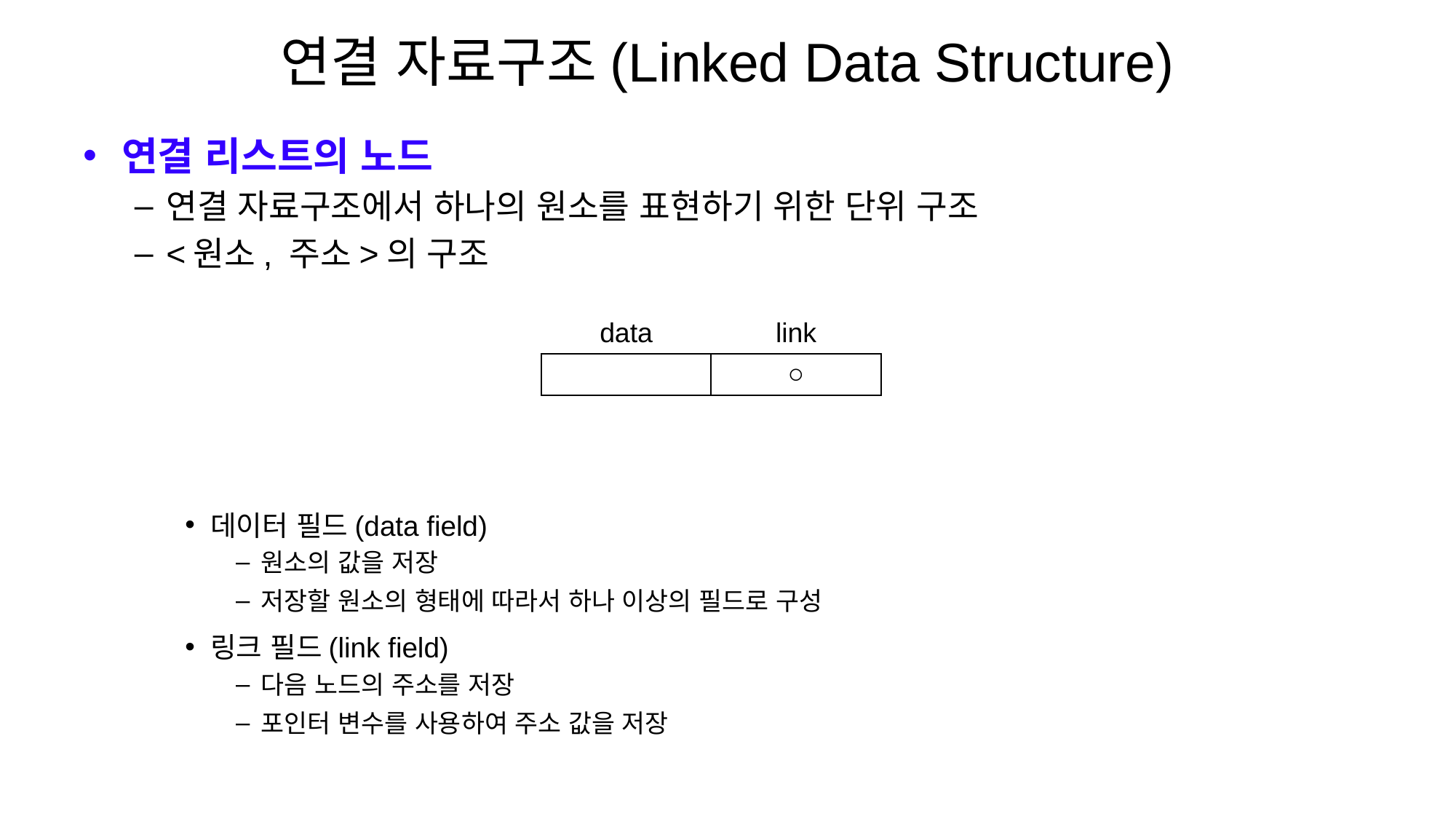

# 연결 자료구조(Linked Data Structure)
연결 리스트의 노드
연결 자료구조에서 하나의 원소를 표현하기 위한 단위 구조
<원소, 주소>의 구조

데이터 필드(data field)
원소의 값을 저장
저장할 원소의 형태에 따라서 하나 이상의 필드로 구성
링크 필드(link field)
다음 노드의 주소를 저장
포인터 변수를 사용하여 주소 값을 저장

| data | link |
| --- | --- |
|  | ○ |